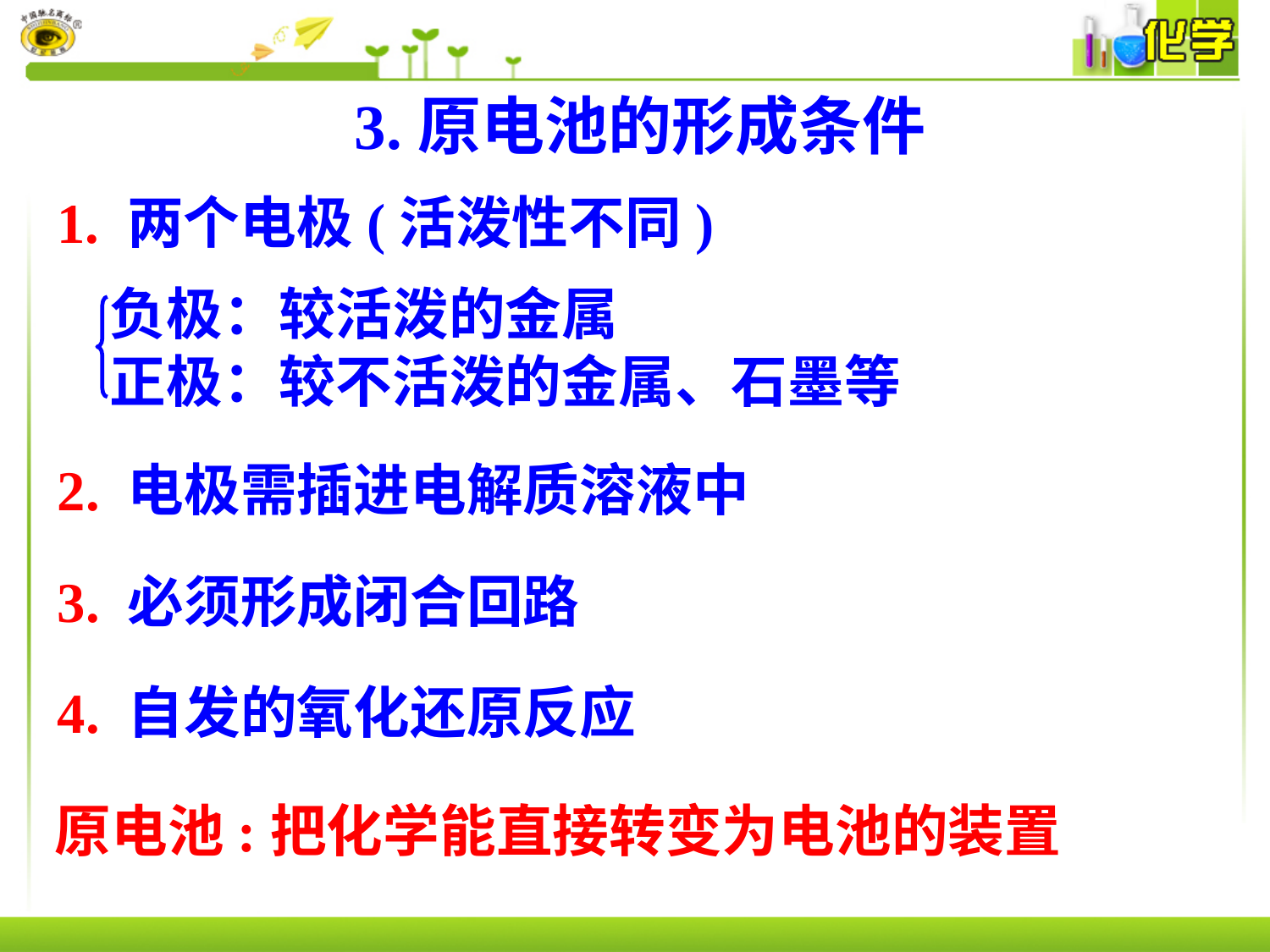

3.原电池的形成条件
1. 两个电极(活泼性不同)
负极：较活泼的金属
正极：较不活泼的金属、石墨等

2. 电极需插进电解质溶液中
3. 必须形成闭合回路
4. 自发的氧化还原反应
原电池:把化学能直接转变为电池的装置